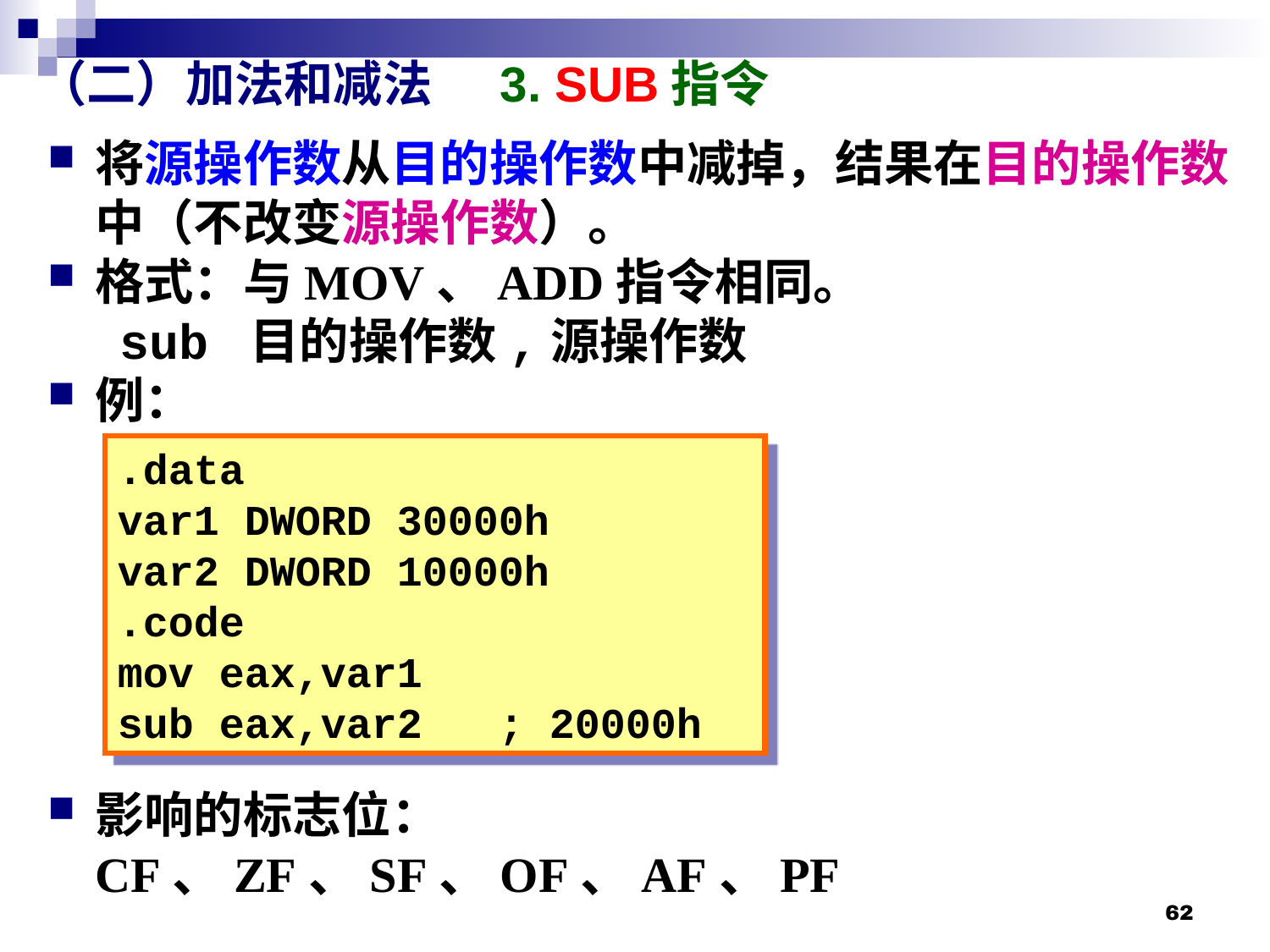

# （二）加法和减法     3. SUB指令
将源操作数从目的操作数中减掉，结果在目的操作数中（不改变源操作数）。
格式：与MOV、ADD指令相同。
sub 目的操作数,源操作数
例：

影响的标志位：
CF、ZF、SF、OF、AF、PF
.data
var1 DWORD 30000h
var2 DWORD 10000h
.code
mov eax,var1
sub eax,var2	; 20000h
62